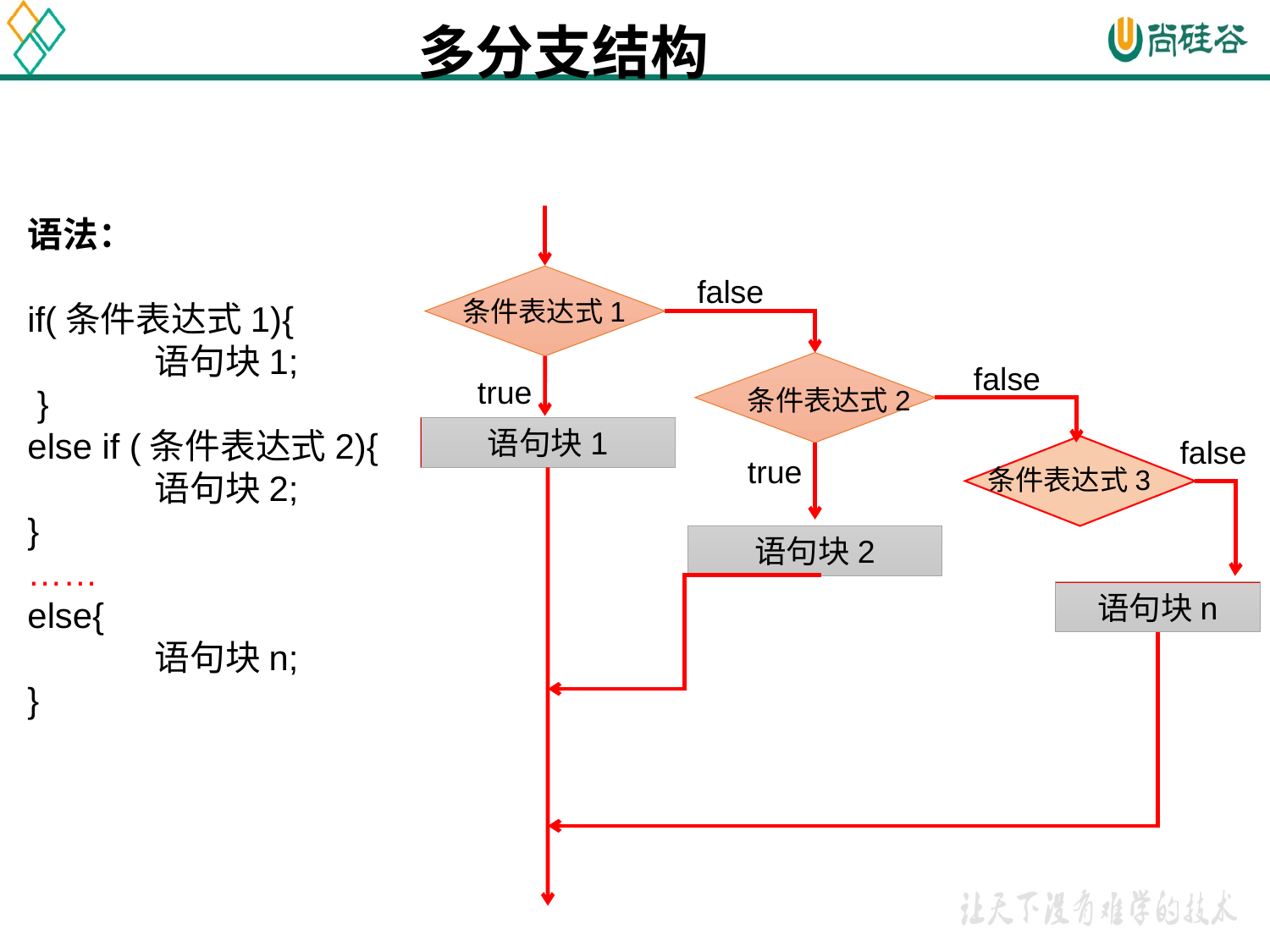

# 多分支结构
语法：

if(条件表达式1){
	语句块1;
 }
else if (条件表达式2){
	语句块2;
}
……
else{
	语句块n;
}

false

条件表达式1

false
true
条件表达式2
语句块1
false

true
条件表达式3
语句块2
语句块n